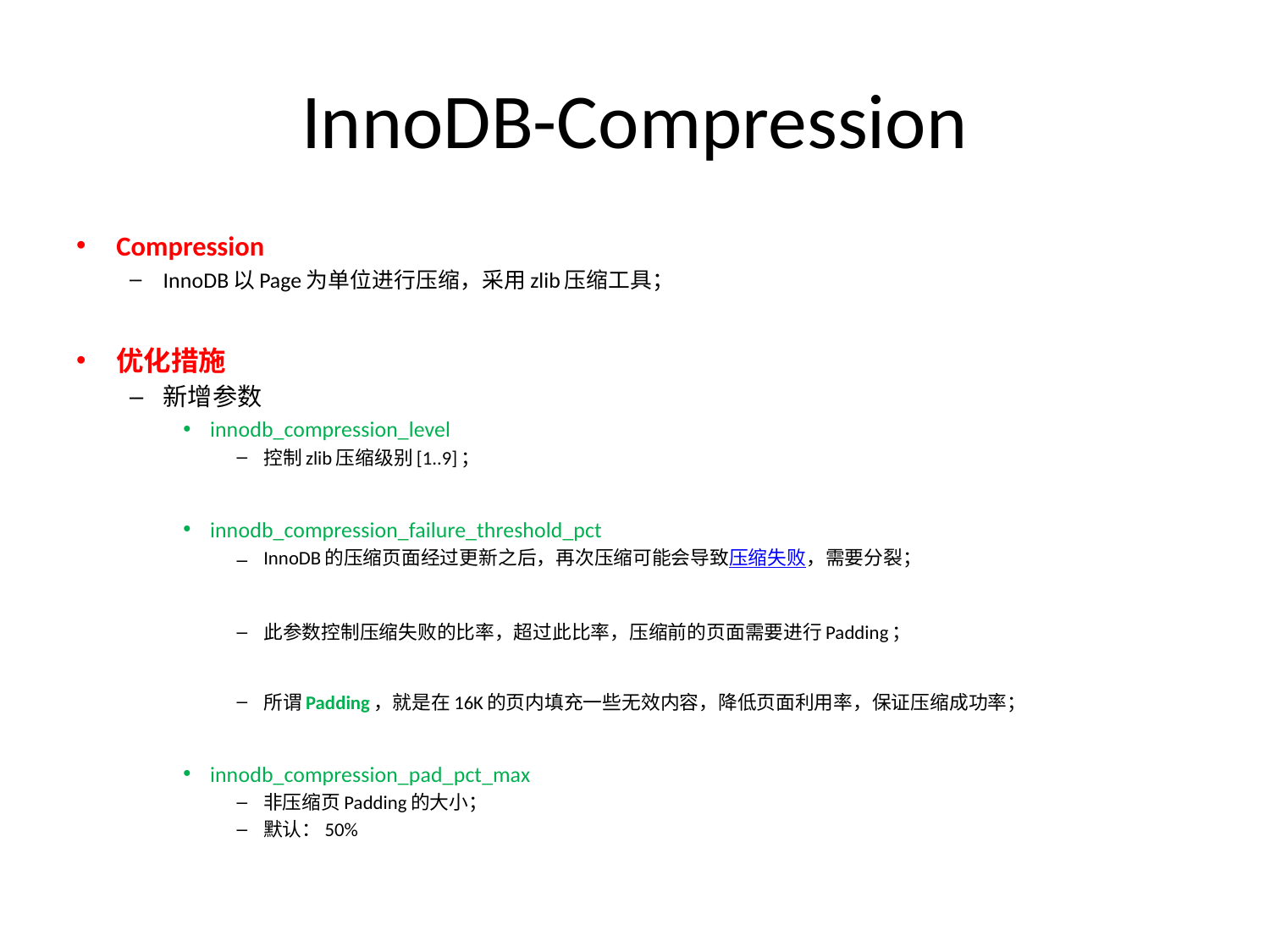

# InnoDB-Compression
Compression
InnoDB以Page为单位进行压缩，采用zlib压缩工具；

优化措施
新增参数
innodb_compression_level
控制zlib压缩级别[1..9]；

innodb_compression_failure_threshold_pct
InnoDB的压缩页面经过更新之后，再次压缩可能会导致压缩失败，需要分裂；

此参数控制压缩失败的比率，超过此比率，压缩前的页面需要进行Padding；

所谓Padding，就是在16K的页内填充一些无效内容，降低页面利用率，保证压缩成功率；

innodb_compression_pad_pct_max
非压缩页Padding的大小；
默认：50%